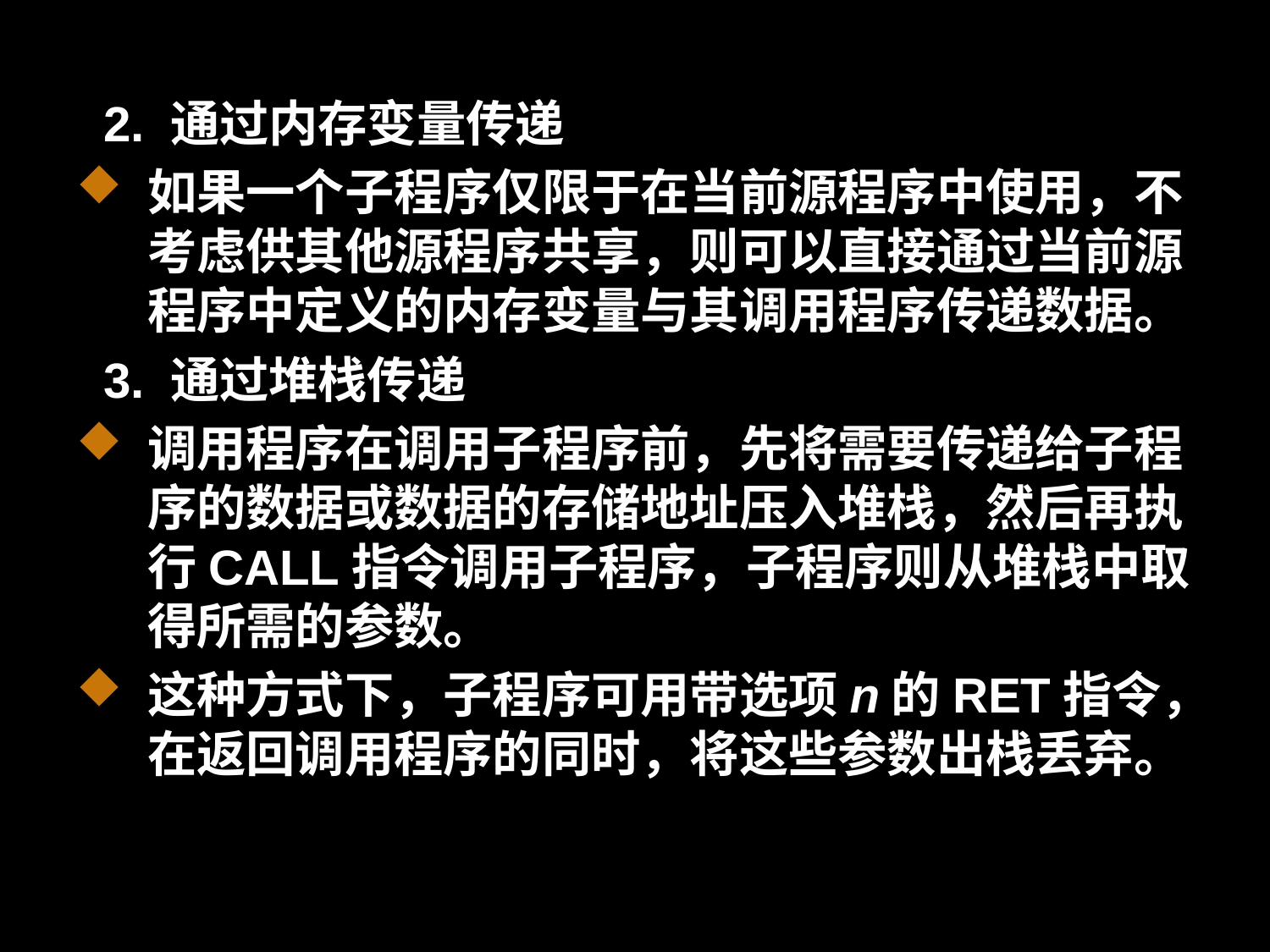

2. 通过内存变量传递
如果一个子程序仅限于在当前源程序中使用，不考虑供其他源程序共享，则可以直接通过当前源程序中定义的内存变量与其调用程序传递数据。
  3. 通过堆栈传递
调用程序在调用子程序前，先将需要传递给子程序的数据或数据的存储地址压入堆栈，然后再执行CALL指令调用子程序，子程序则从堆栈中取得所需的参数。
这种方式下，子程序可用带选项n的RET指令，在返回调用程序的同时，将这些参数出栈丢弃。